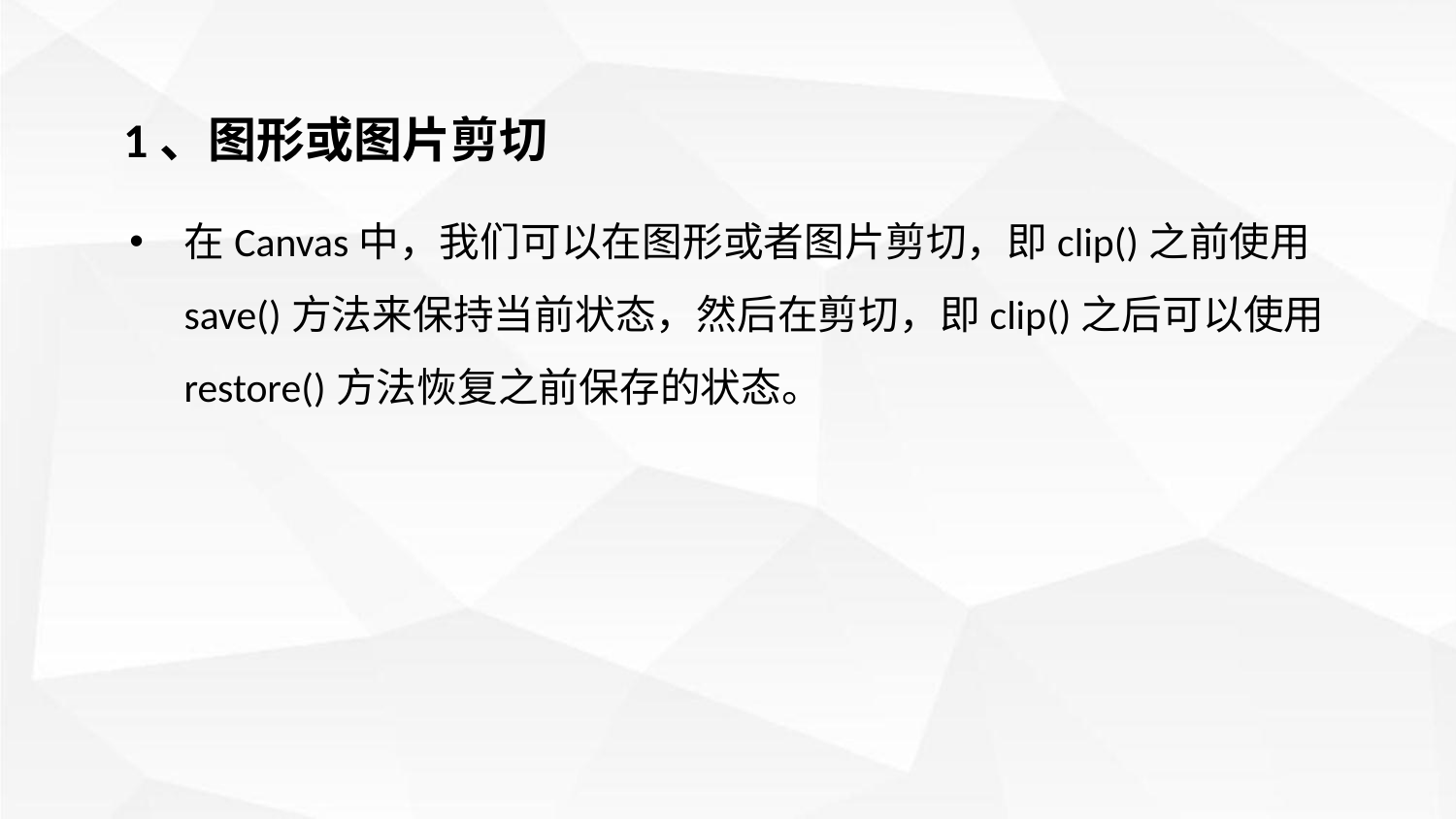

1、图形或图片剪切
在Canvas中，我们可以在图形或者图片剪切，即clip()之前使用save()方法来保持当前状态，然后在剪切，即clip()之后可以使用restore()方法恢复之前保存的状态。